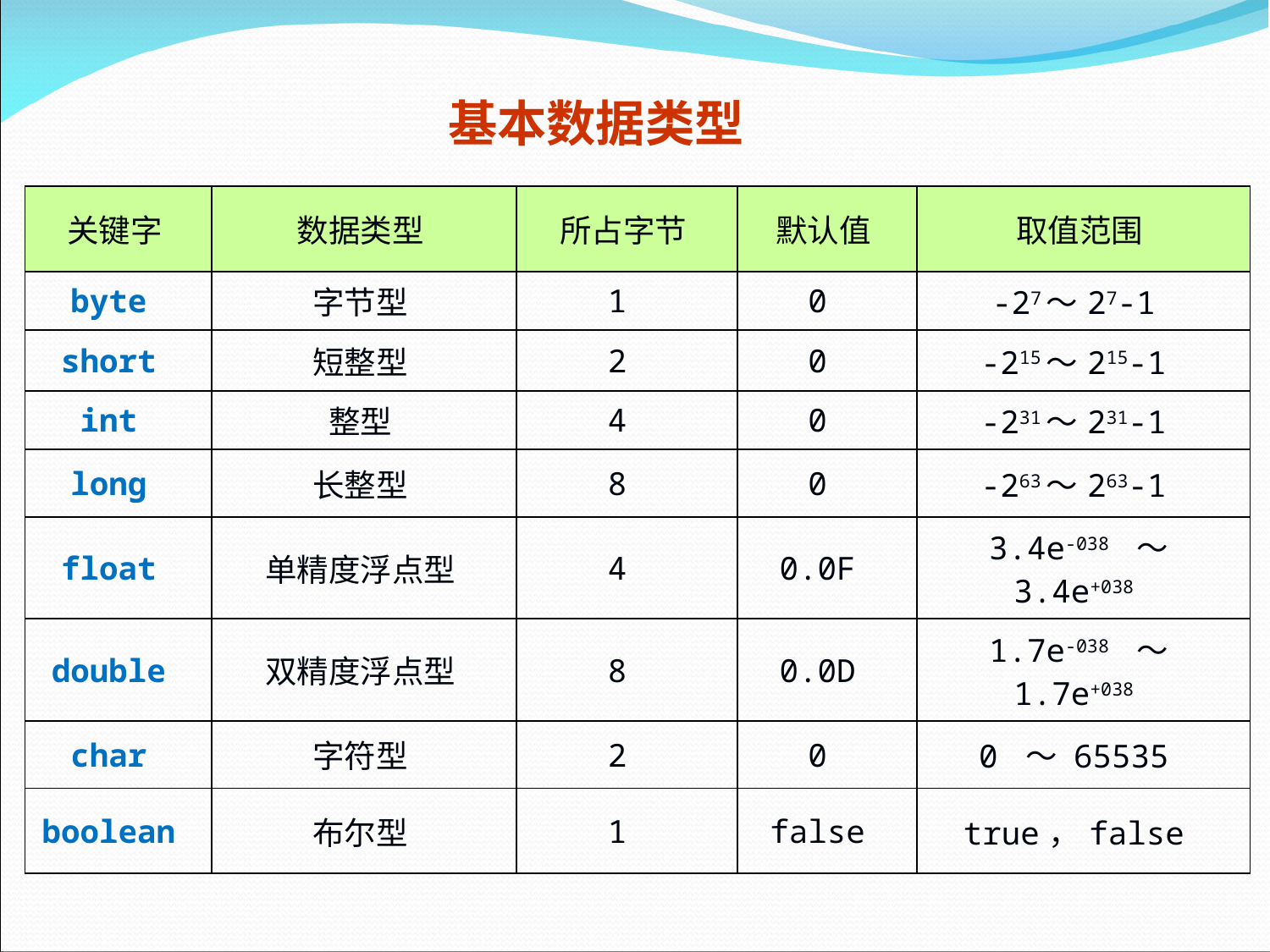

基本数据类型
| 关键字 | 数据类型 | 所占字节 | 默认值 | 取值范围 |
| --- | --- | --- | --- | --- |
| byte | 字节型 | 1 | 0 | -27～27-1 |
| short | 短整型 | 2 | 0 | -215～215-1 |
| int | 整型 | 4 | 0 | -231～231-1 |
| long | 长整型 | 8 | 0 | -263～263-1 |
| float | 单精度浮点型 | 4 | 0.0F | 3.4e-038 ～3.4e+038 |
| double | 双精度浮点型 | 8 | 0.0D | 1.7e-038 ～1.7e+038 |
| char | 字符型 | 2 | 0 | 0 ～ 65535 |
| boolean | 布尔型 | 1 | false | true，false |